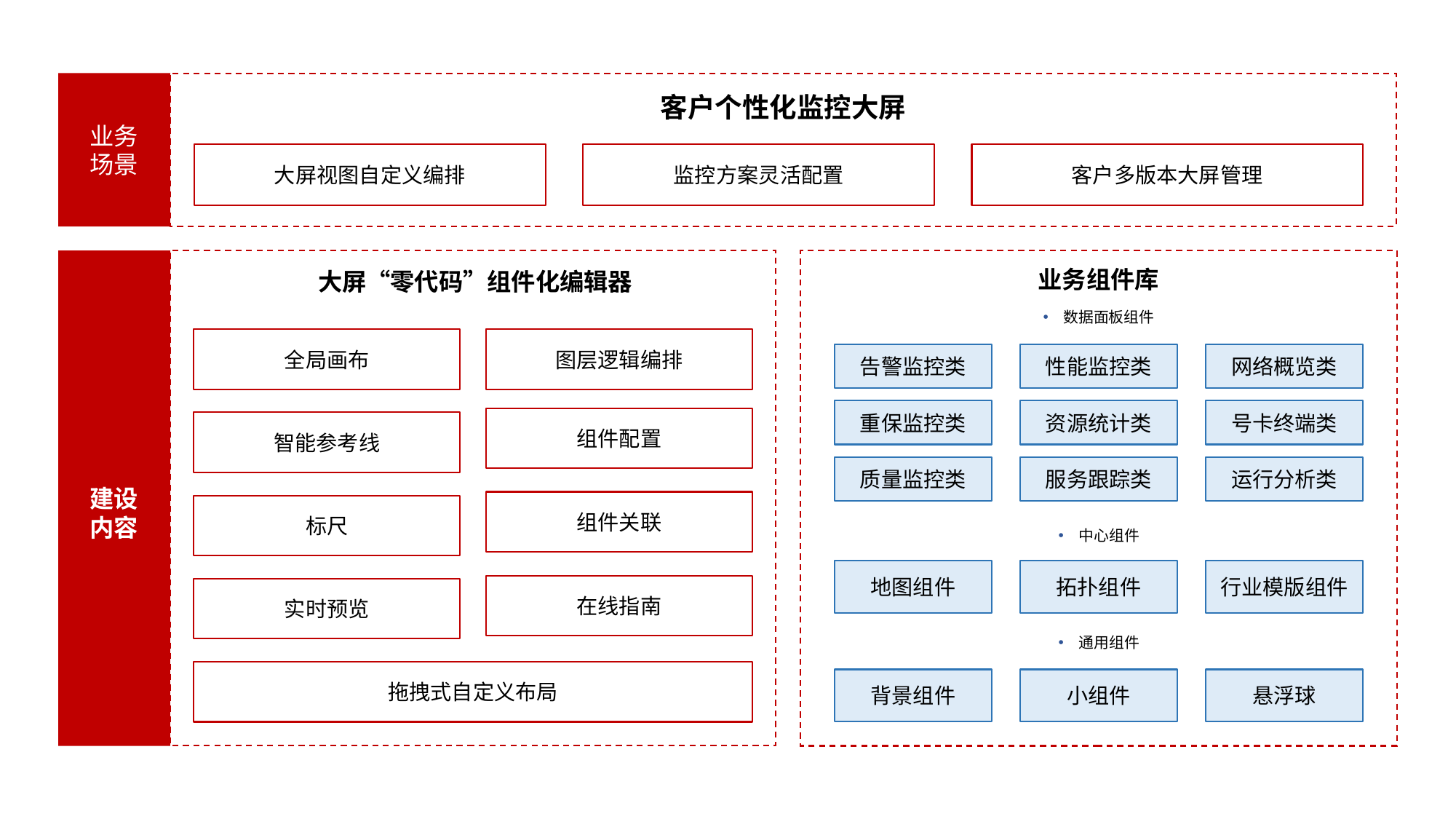

业务
场景

客户个性化监控大屏
大屏视图自定义编排
监控方案灵活配置
客户多版本大屏管理

建设
内容

业务组件库
大屏“零代码”组件化编辑器
数据面板组件
全局画布
图层逻辑编排
组件配置
智能参考线
组件关联
标尺
在线指南
实时预览
拖拽式自定义布局
告警监控类
性能监控类
网络概览类
重保监控类
资源统计类
号卡终端类
质量监控类
服务跟踪类
运行分析类
中心组件
地图组件
拓扑组件
行业模版组件
通用组件
背景组件
小组件
悬浮球